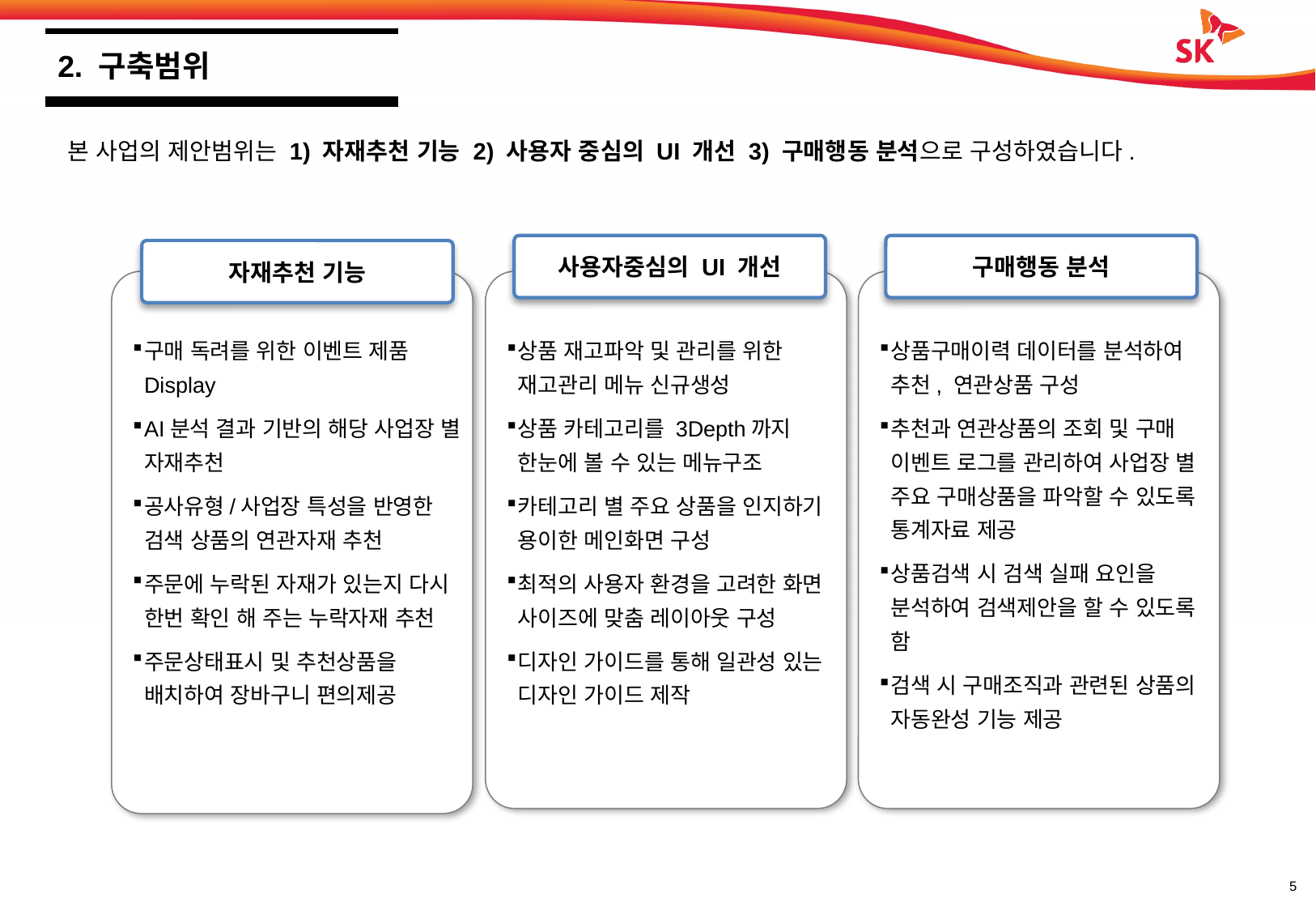

2. 구축범위
본 사업의 제안범위는 1) 자재추천 기능 2) 사용자 중심의 UI 개선 3) 구매행동 분석으로 구성하였습니다.
사용자중심의 UI 개선
구매행동 분석
자재추천 기능

구매 독려를 위한 이벤트 제품 Display
AI분석 결과 기반의 해당 사업장 별 자재추천
공사유형/사업장 특성을 반영한 검색 상품의 연관자재 추천
주문에 누락된 자재가 있는지 다시 한번 확인 해 주는 누락자재 추천
주문상태표시 및 추천상품을 배치하여 장바구니 편의제공

상품 재고파악 및 관리를 위한 재고관리 메뉴 신규생성
상품 카테고리를 3Depth까지 한눈에 볼 수 있는 메뉴구조
카테고리 별 주요 상품을 인지하기 용이한 메인화면 구성
최적의 사용자 환경을 고려한 화면 사이즈에 맞춤 레이아웃 구성
디자인 가이드를 통해 일관성 있는 디자인 가이드 제작

상품구매이력 데이터를 분석하여 추천, 연관상품 구성
추천과 연관상품의 조회 및 구매 이벤트 로그를 관리하여 사업장 별 주요 구매상품을 파악할 수 있도록 통계자료 제공
상품검색 시 검색 실패 요인을 분석하여 검색제안을 할 수 있도록 함
검색 시 구매조직과 관련된 상품의 자동완성 기능 제공